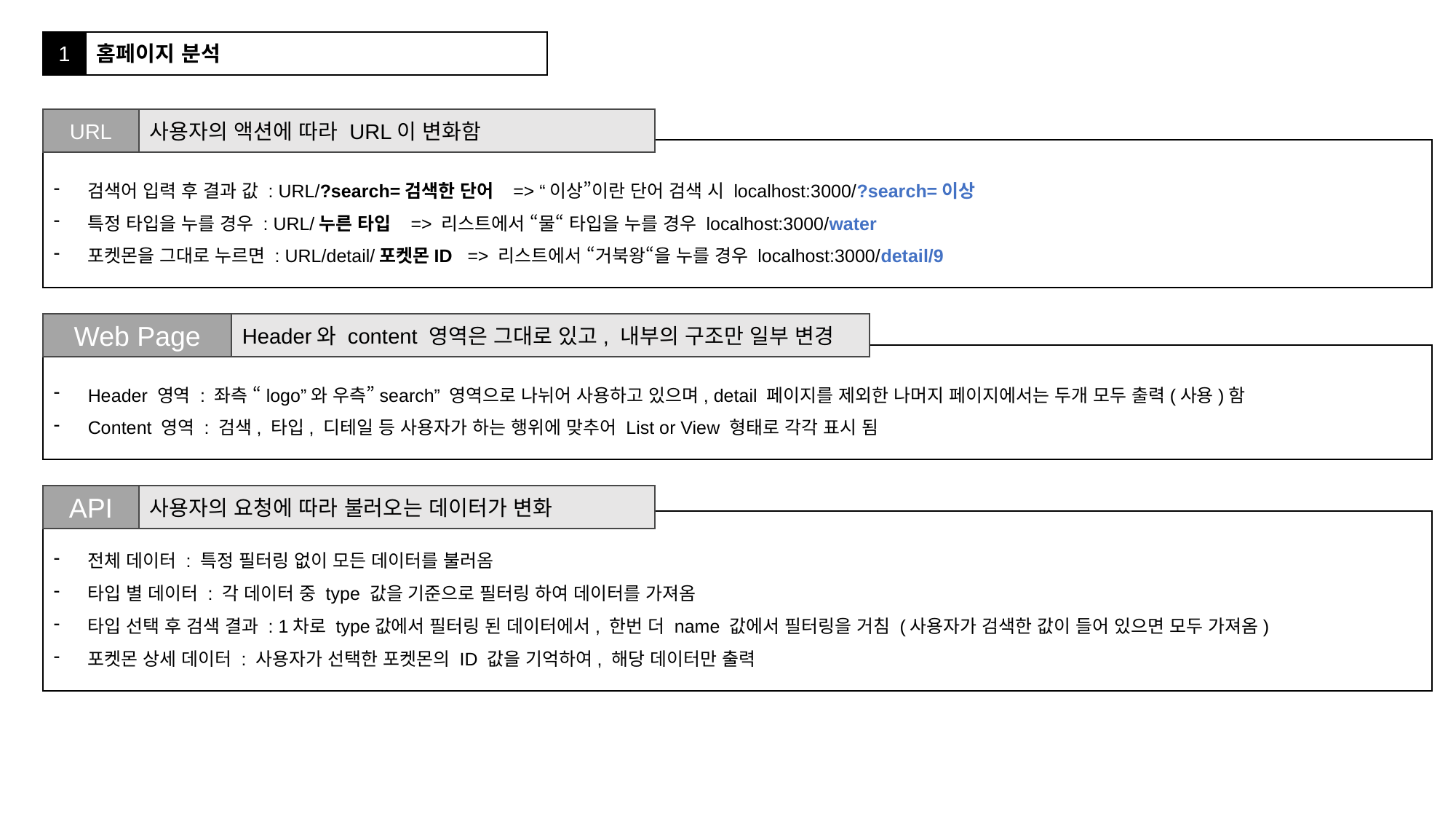

1
홈페이지 분석
URL
사용자의 액션에 따라 URL이 변화함
검색어 입력 후 결과 값 : URL/?search=검색한 단어   => “이상”이란 단어 검색 시 localhost:3000/?search=이상
특정 타입을 누를 경우 : URL/누른 타입   => 리스트에서 “물“ 타입을 누를 경우 localhost:3000/water
포켓몬을 그대로 누르면 : URL/detail/포켓몬ID   => 리스트에서 “거북왕“을 누를 경우 localhost:3000/detail/9
Web Page
Header와 content 영역은 그대로 있고, 내부의 구조만 일부 변경
Header 영역 : 좌측 “logo”와 우측”search” 영역으로 나뉘어 사용하고 있으며, detail 페이지를 제외한 나머지 페이지에서는 두개 모두 출력(사용)함
Content 영역 : 검색, 타입, 디테일 등 사용자가 하는 행위에 맞추어 List or View 형태로 각각 표시 됨
API
사용자의 요청에 따라 불러오는 데이터가 변화
전체 데이터 : 특정 필터링 없이 모든 데이터를 불러옴
타입 별 데이터 : 각 데이터 중 type 값을 기준으로 필터링 하여 데이터를 가져옴
타입 선택 후 검색 결과 : 1차로 type값에서 필터링 된 데이터에서, 한번 더 name 값에서 필터링을 거침 (사용자가 검색한 값이 들어 있으면 모두 가져옴)
포켓몬 상세 데이터 : 사용자가 선택한 포켓몬의 ID 값을 기억하여, 해당 데이터만 출력